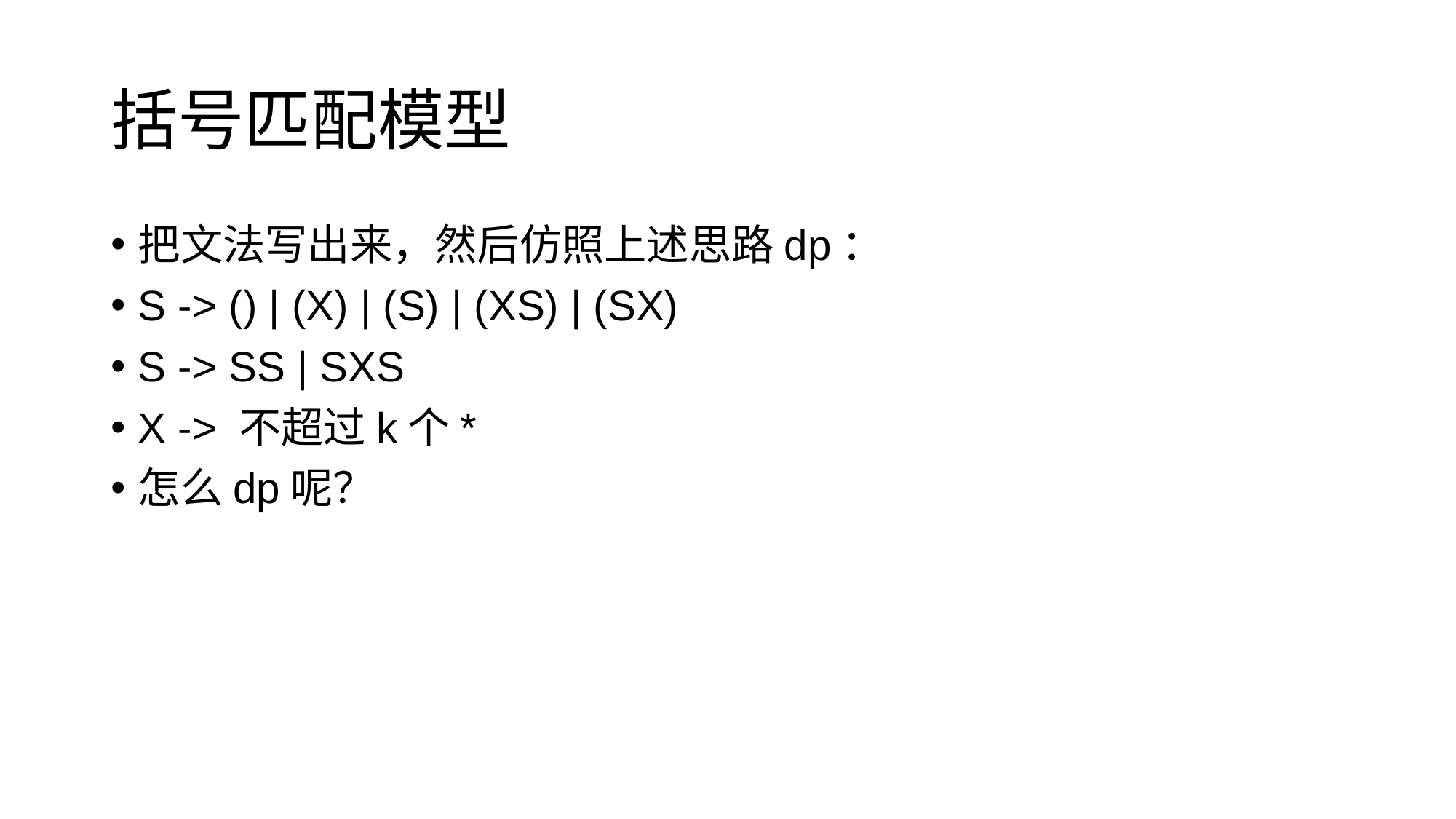

# 括号匹配模型
把文法写出来，然后仿照上述思路dp：
S -> () | (X) | (S) | (XS) | (SX)
S -> SS | SXS
X -> 不超过k个*
怎么dp呢？